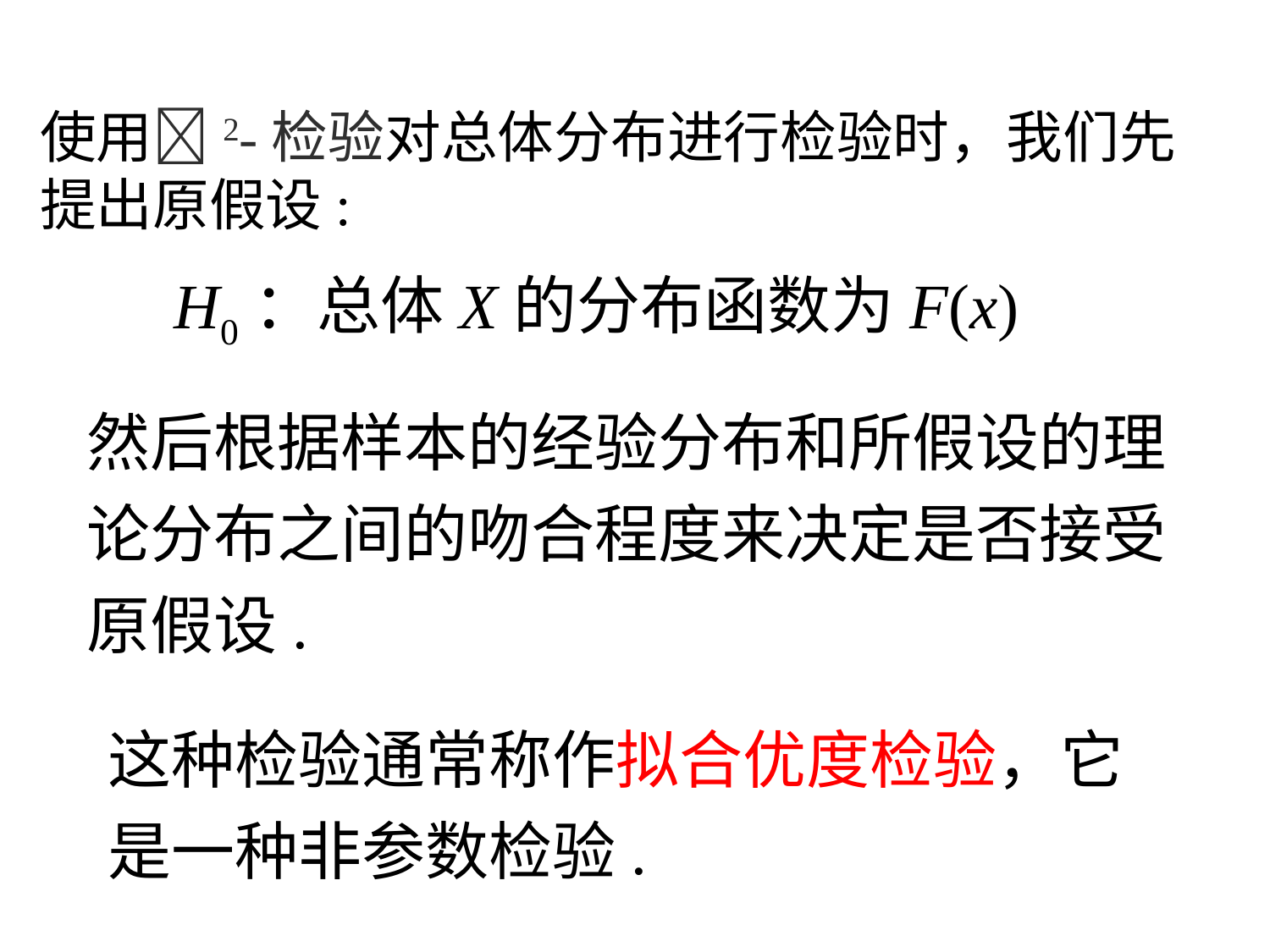

使用χ2-检验对总体分布进行检验时，我们先
提出原假设:
  H0：总体X的分布函数为F(x)
然后根据样本的经验分布和所假设的理论分布之间的吻合程度来决定是否接受原假设.
这种检验通常称作拟合优度检验，它是一种非参数检验.